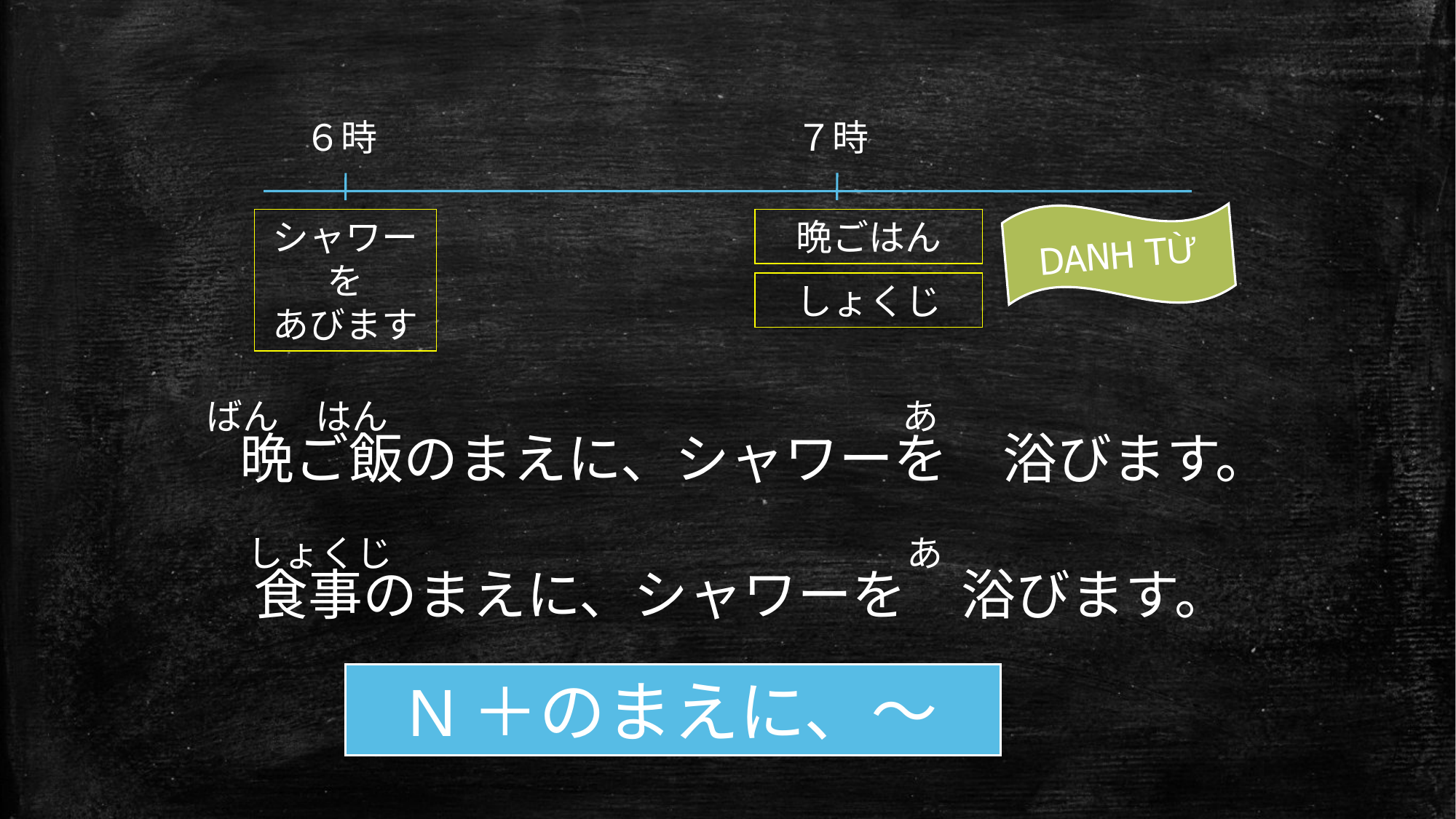

６時
７時
DANH TỪ
シャワーを
あびます
晩ごはん
しょくじ
ばん　はん　　				　　　あ
晩ご飯のまえに、シャワーを　浴びます。
しょくじ					　　あ
食事のまえに、シャワーを　浴びます。
N＋のまえに、～